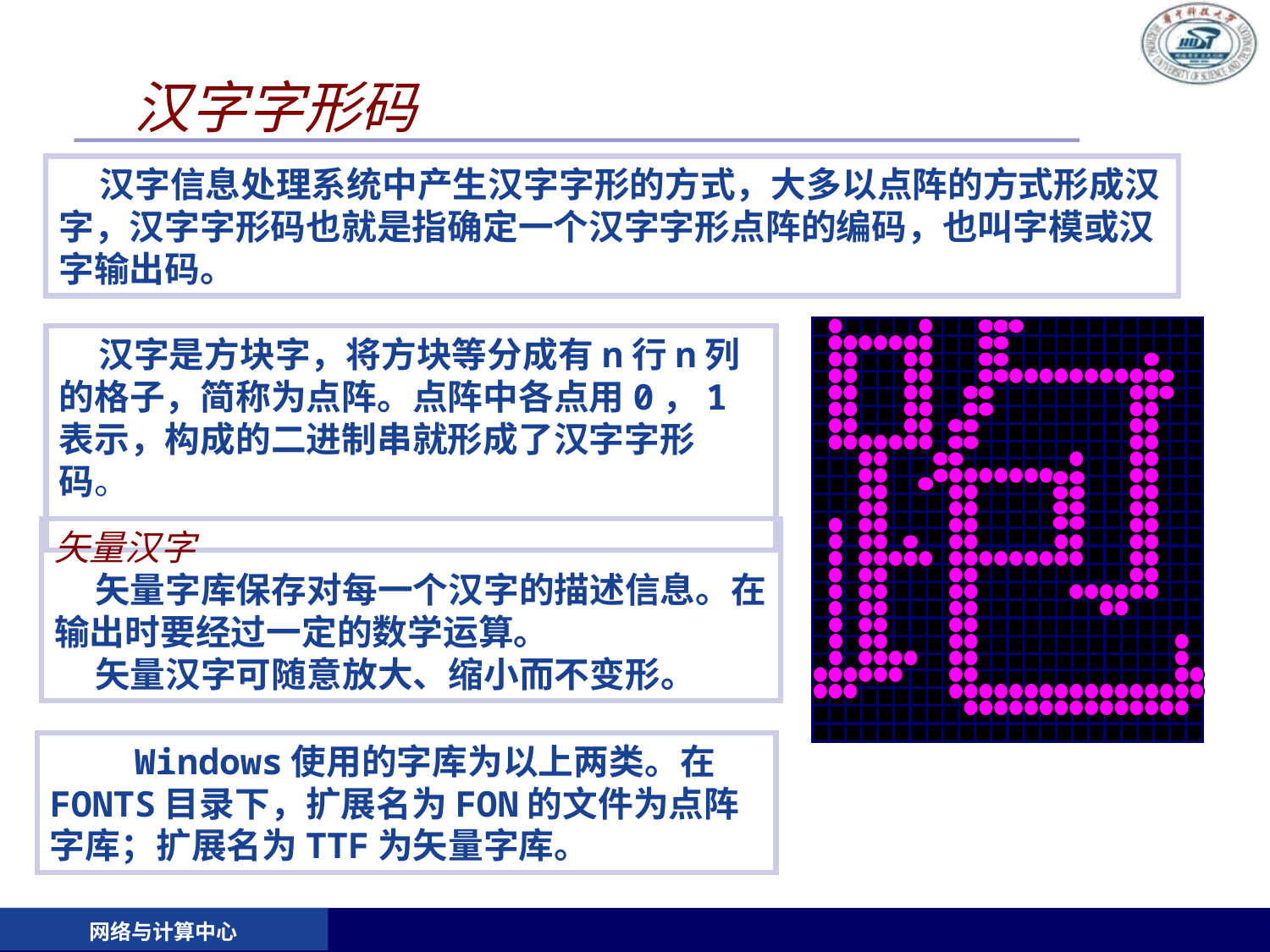

# 汉字字形码
    汉字信息处理系统中产生汉字字形的方式，大多以点阵的方式形成汉字，汉字字形码也就是指确定一个汉字字形点阵的编码，也叫字模或汉字输出码。

    汉字是方块字，将方块等分成有n行n列的格子，简称为点阵。点阵中各点用0，1表示，构成的二进制串就形成了汉字字形码。

矢量汉字
    矢量字库保存对每一个汉字的描述信息。在输出时要经过一定的数学运算。
    矢量汉字可随意放大、缩小而不变形。
    Windows使用的字库为以上两类。在FONTS目录下，扩展名为FON的文件为点阵字库；扩展名为TTF为矢量字库。
网络与计算中心